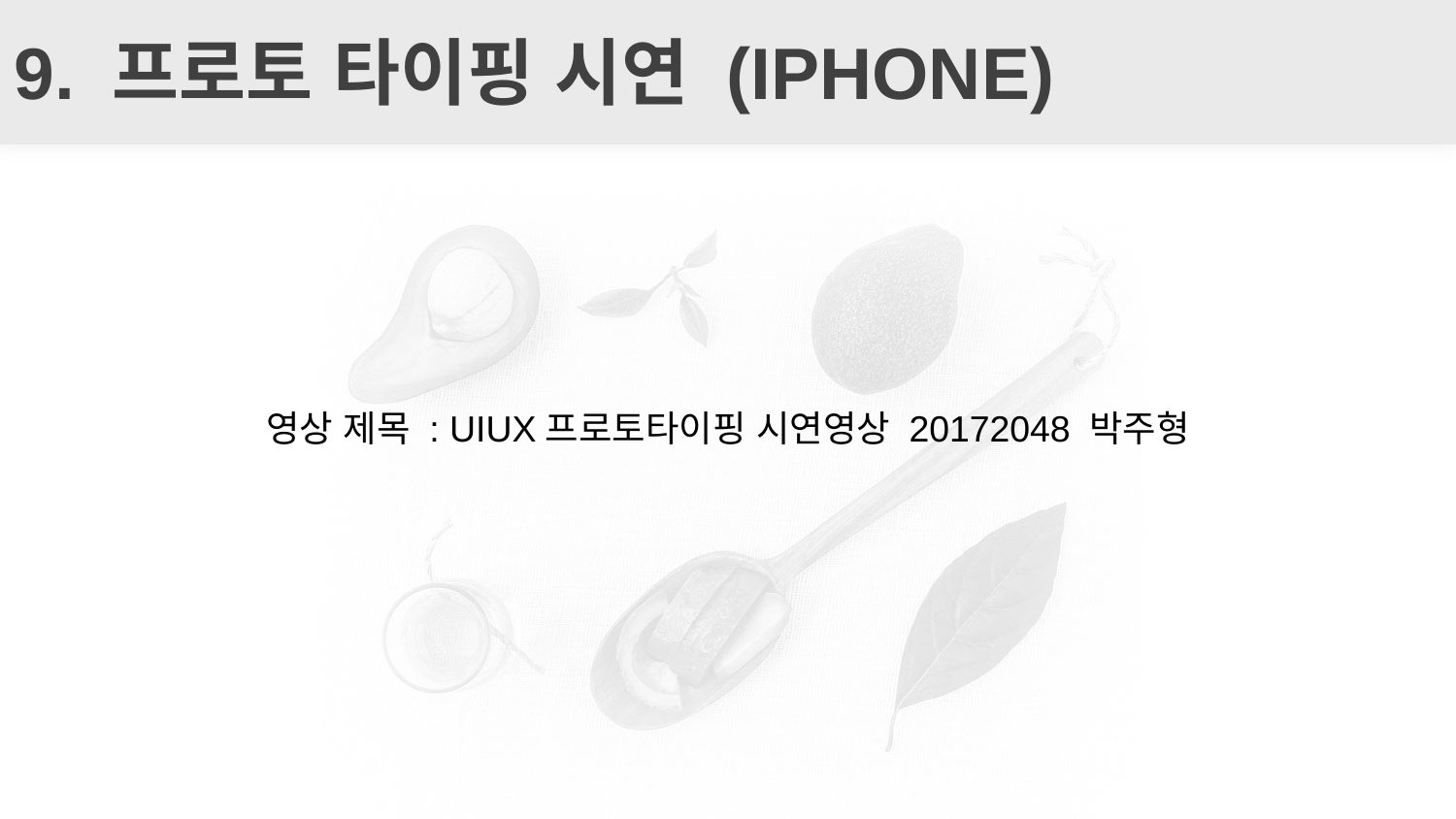

# 9. 프로토 타이핑 시연 (IPHONE)
영상 제목 : UIUX프로토타이핑 시연영상 20172048 박주형